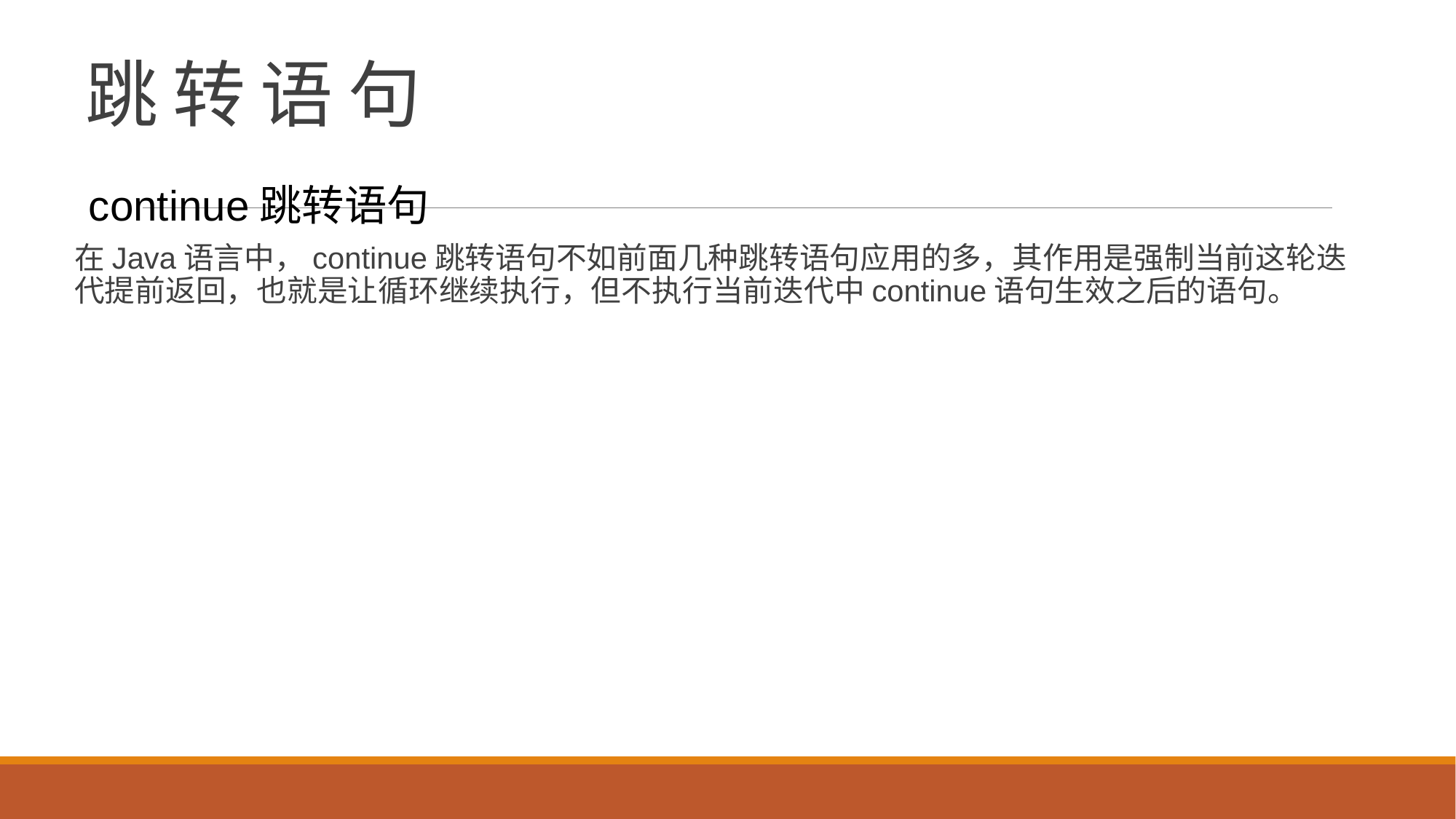

# 跳 转 语 句
continue跳转语句
在Java语言中，continue跳转语句不如前面几种跳转语句应用的多，其作用是强制当前这轮迭代提前返回，也就是让循环继续执行，但不执行当前迭代中continue语句生效之后的语句。